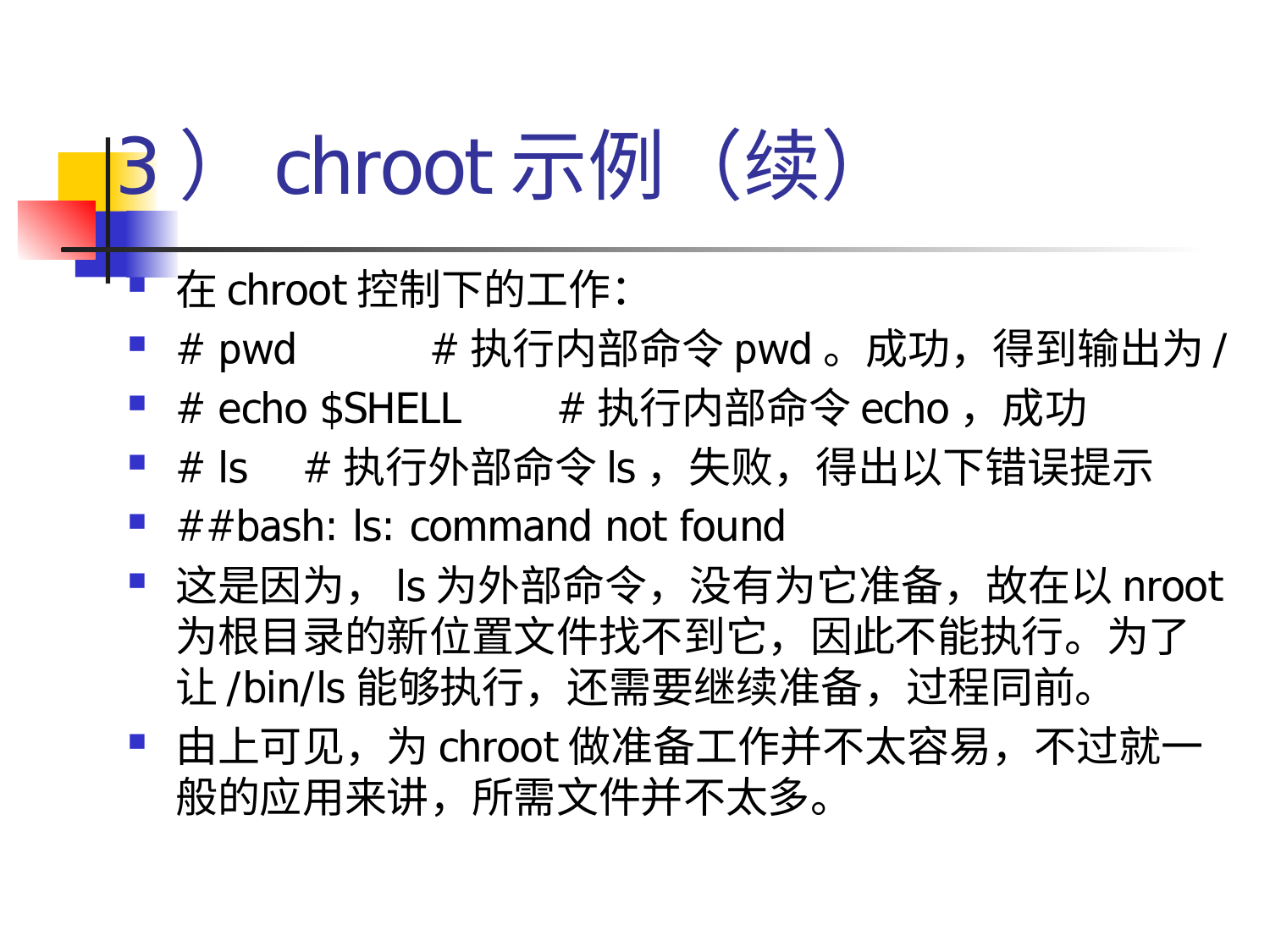

# 3）chroot示例（续）
在chroot控制下的工作：
# pwd 	#执行内部命令pwd。成功，得到输出为/
# echo $SHELL 	#执行内部命令echo，成功
# ls 	#执行外部命令ls，失败，得出以下错误提示
##bash: ls: command not found
这是因为，ls为外部命令，没有为它准备，故在以nroot为根目录的新位置文件找不到它，因此不能执行。为了让/bin/ls能够执行，还需要继续准备，过程同前。
由上可见，为chroot做准备工作并不太容易，不过就一般的应用来讲，所需文件并不太多。